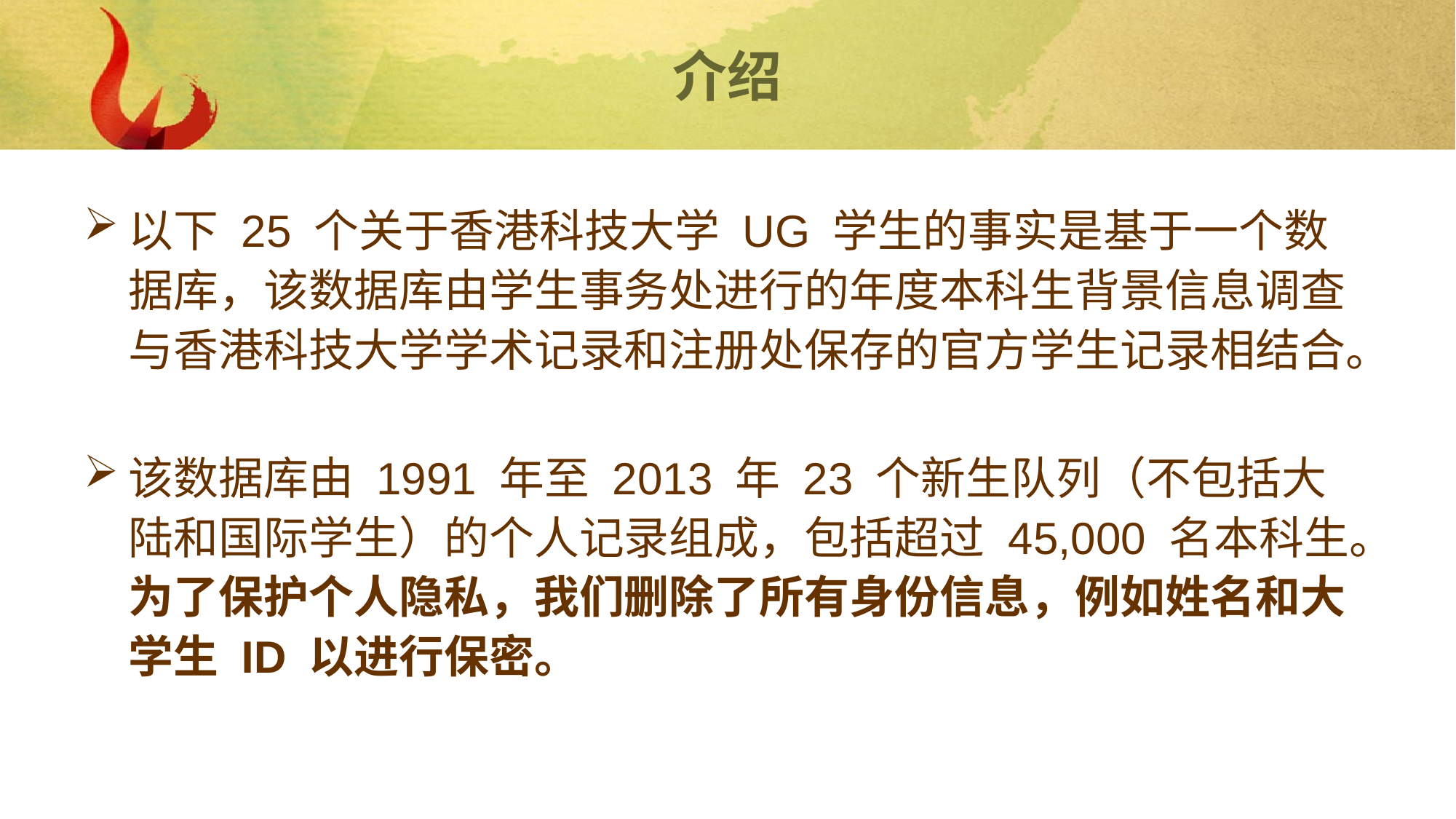

# 介绍
以下 25 个关于香港科技大学 UG 学生的事实是基于一个数据库，该数据库由学生事务处进行的年度本科生背景信息调查与香港科技大学学术记录和注册处保存的官方学生记录相结合。

该数据库由 1991 年至 2013 年 23 个新生队列（不包括大陆和国际学生）的个人记录组成，包括超过 45,000 名本科生。为了保护个人隐私，我们删除了所有身份信息，例如姓名和大学生 ID 以进行保密。
2